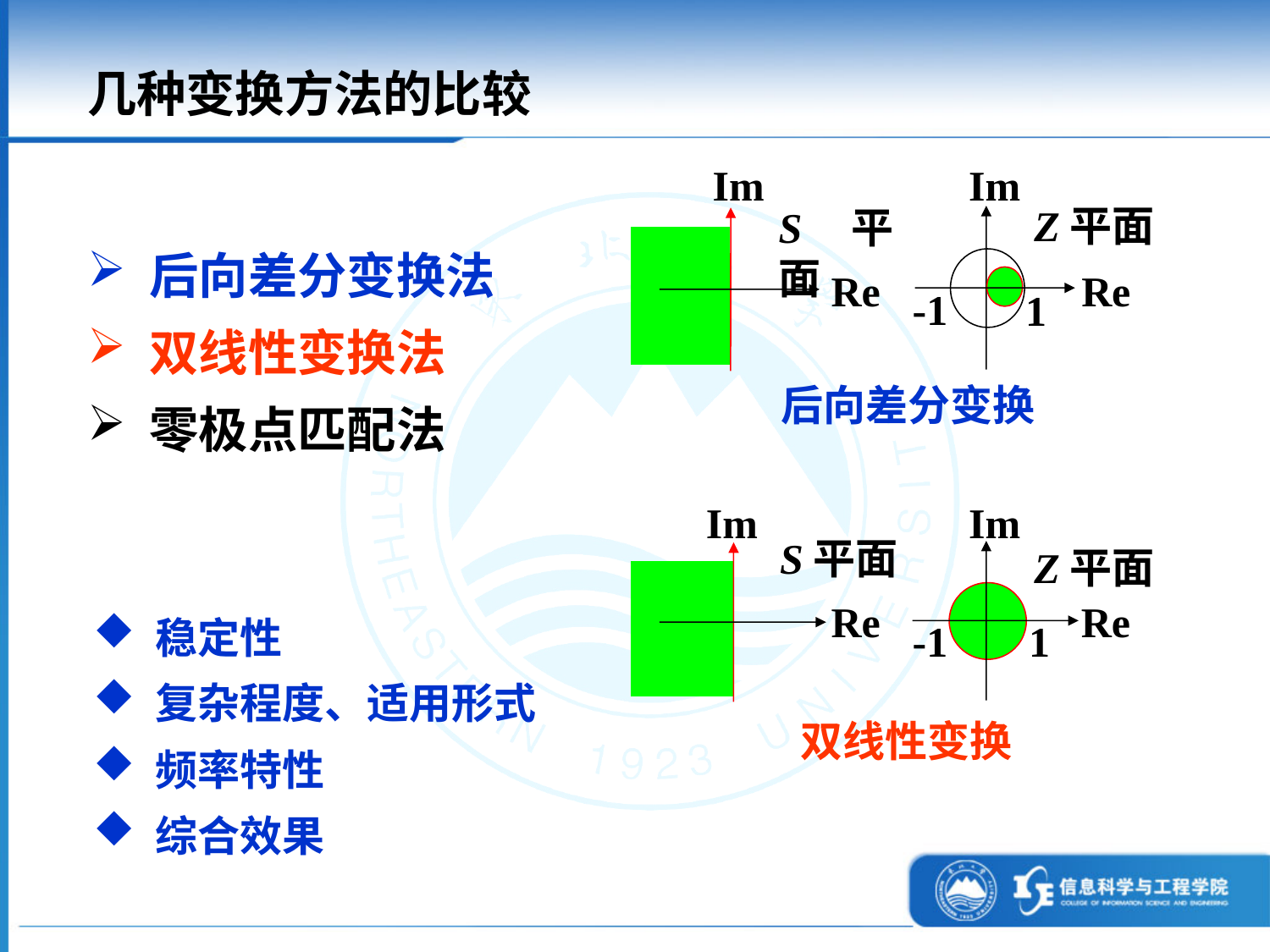

几种变换方法的比较
Im
Im
Z平面

Re

-1
1

S平面

Re

 后向差分变换法
 双线性变换法
 零极点匹配法
后向差分变换
Im
Im
S平面
Z平面

Re
Re
-1
1

 稳定性
 复杂程度、适用形式
 频率特性
 综合效果
双线性变换